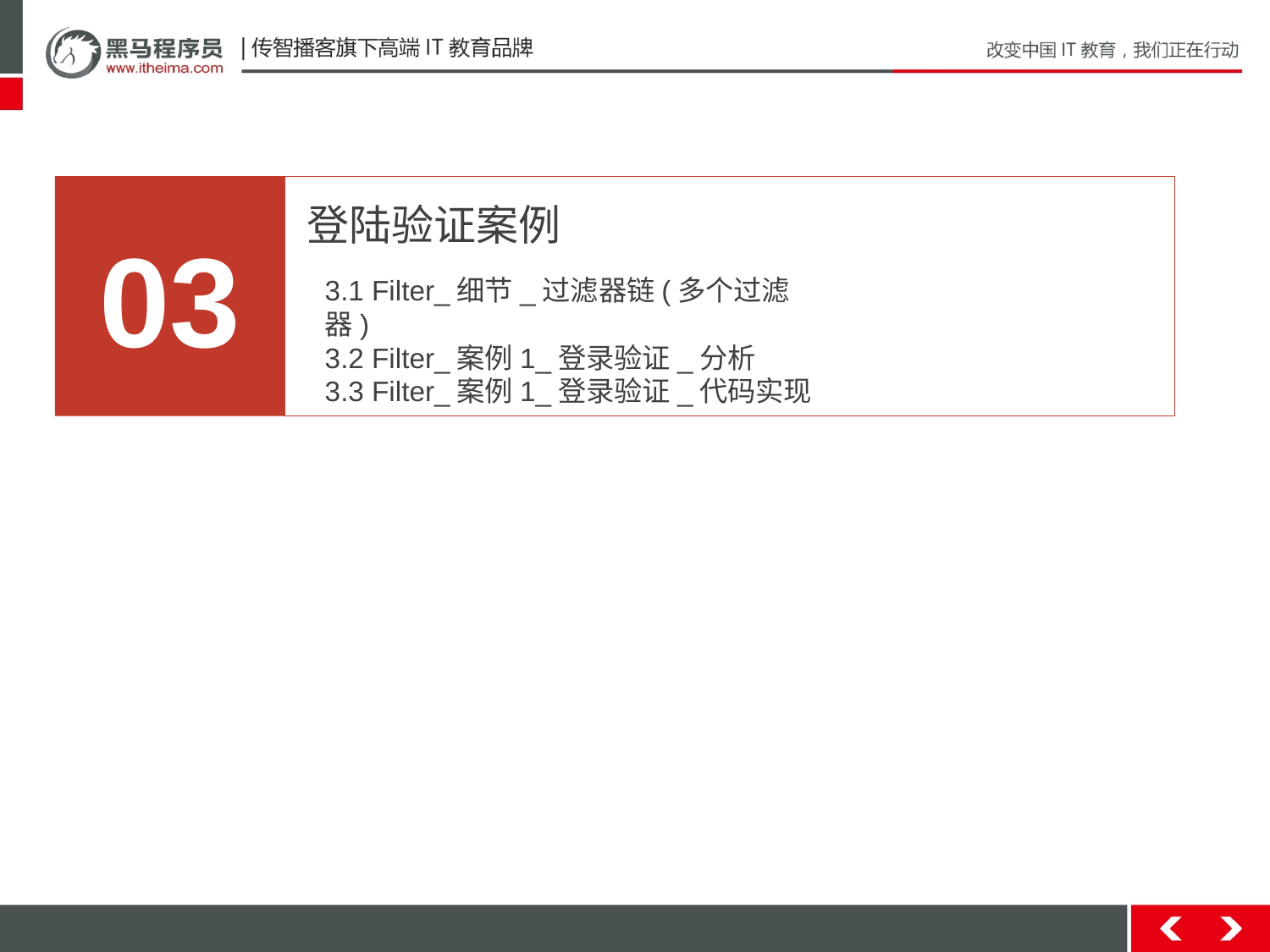

03

登陆验证案例
3.1 Filter_细节_过滤器链(多个过滤器)
3.2 Filter_案例1_登录验证_分析
3.3 Filter_案例1_登录验证_代码实现